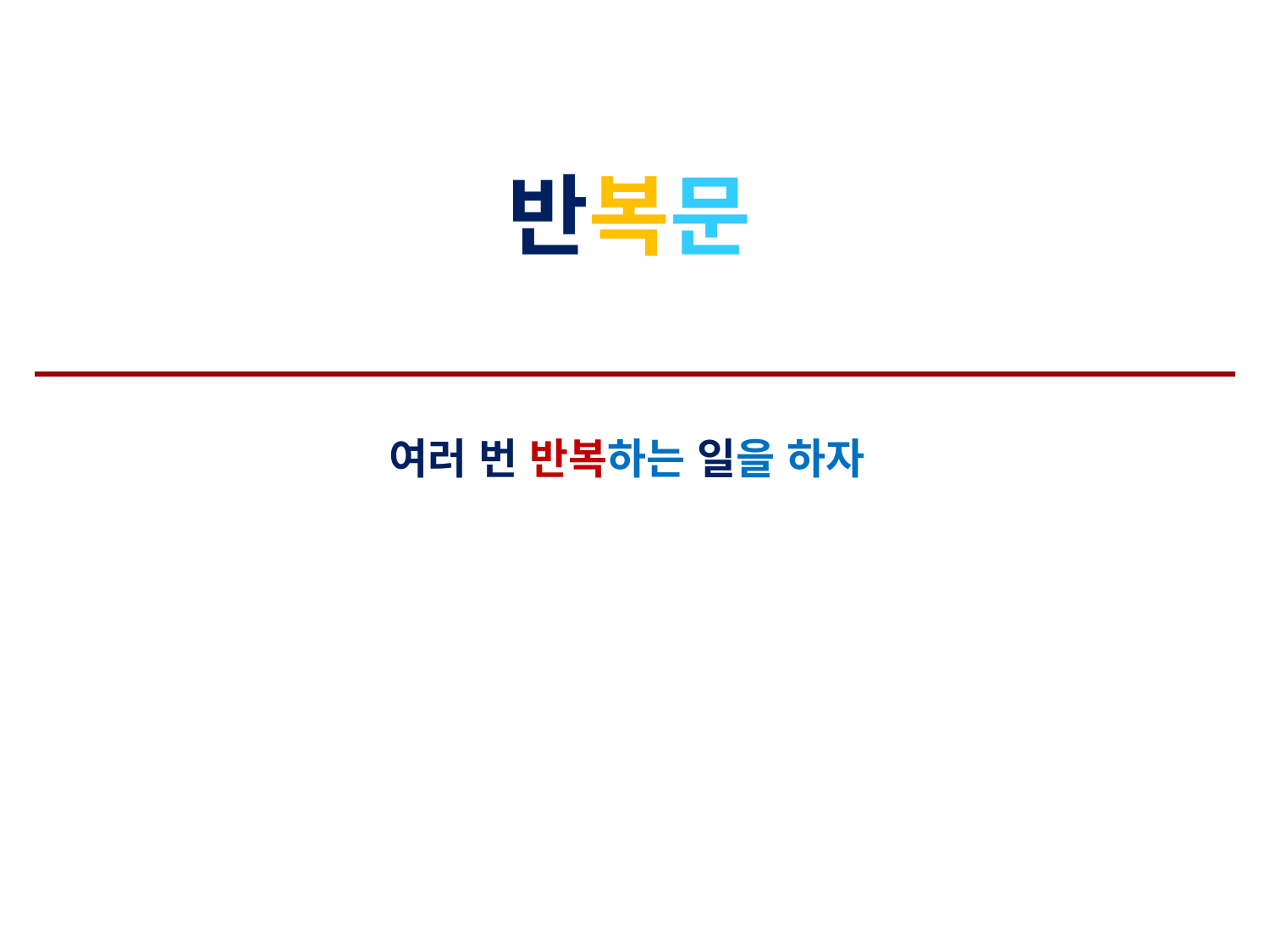

반복문
여러 번 반복하는 일을 하자
20